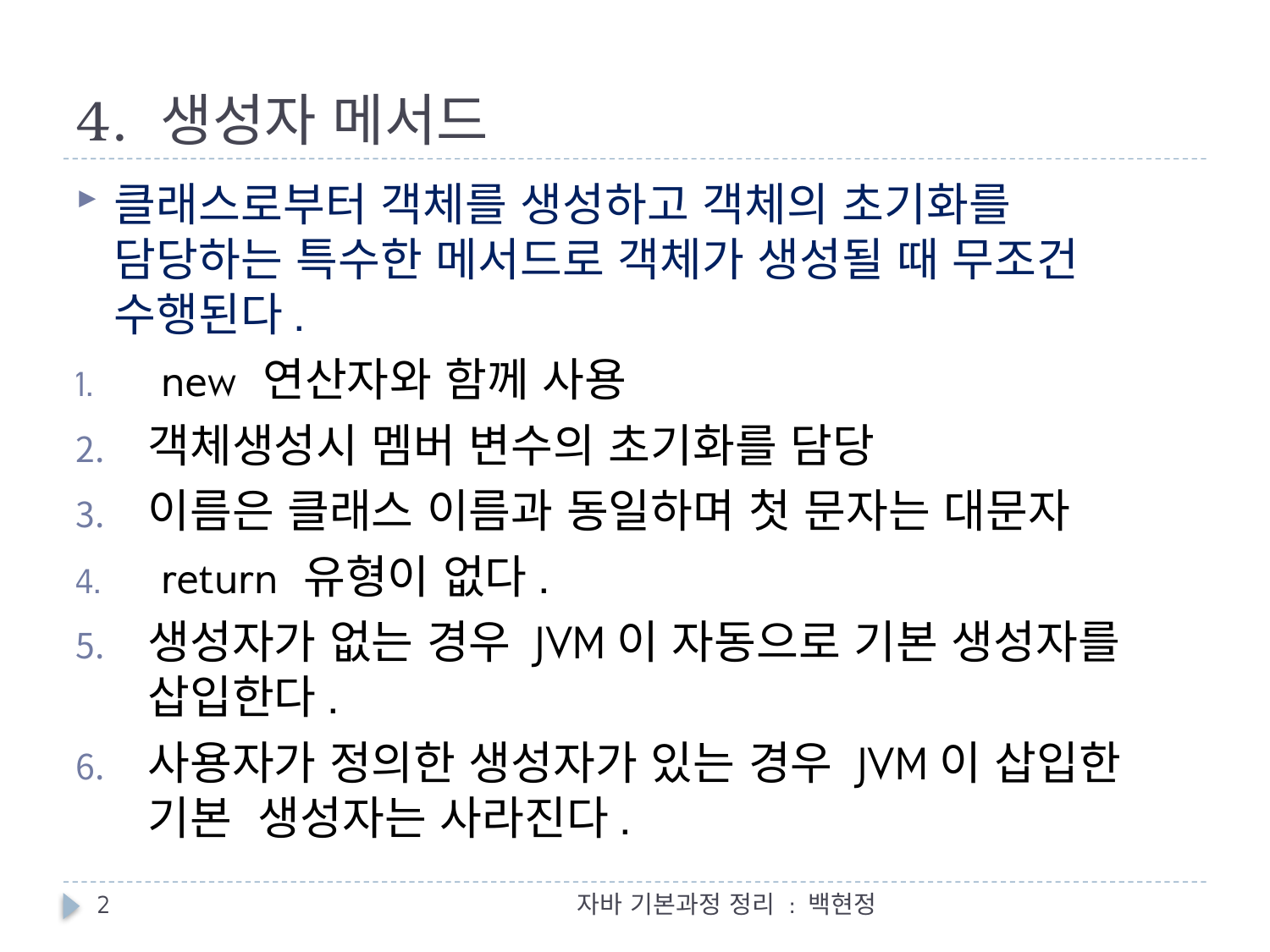

# 4. 생성자 메서드
클래스로부터 객체를 생성하고 객체의 초기화를 담당하는 특수한 메서드로 객체가 생성될 때 무조건 수행된다.
 new 연산자와 함께 사용
객체생성시 멤버 변수의 초기화를 담당
이름은 클래스 이름과 동일하며 첫 문자는 대문자
 return 유형이 없다.
생성자가 없는 경우 JVM이 자동으로 기본 생성자를 삽입한다.
사용자가 정의한 생성자가 있는 경우 JVM이 삽입한 기본  생성자는 사라진다.

2
자바 기본과정 정리 : 백현정